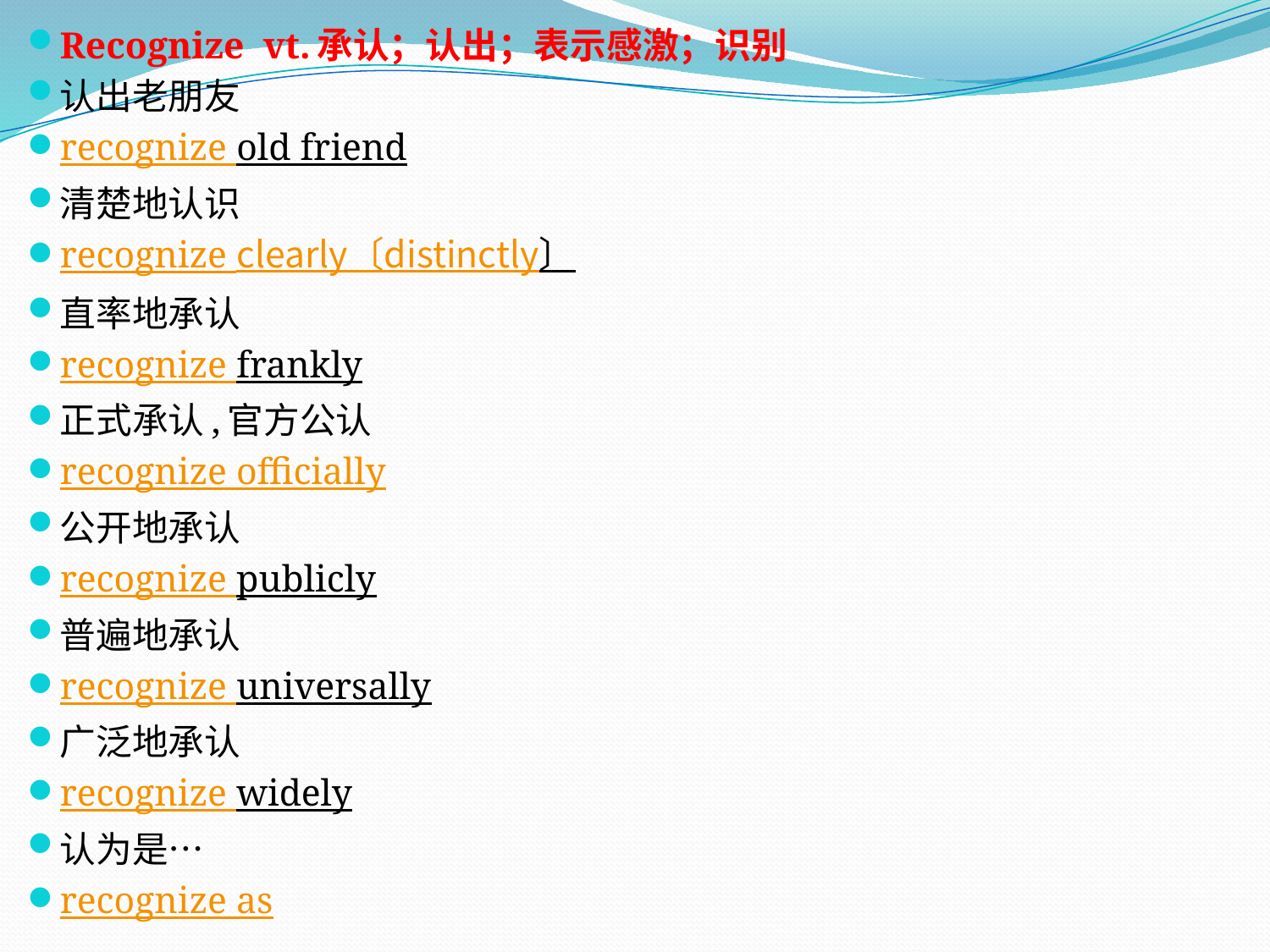

Recognize  vt.承认；认出；表示感激；识别
认出老朋友
recognize old friend
清楚地认识
recognize clearly〔distinctly〕
直率地承认
recognize frankly
正式承认,官方公认
recognize officially
公开地承认
recognize publicly
普遍地承认
recognize universally
广泛地承认
recognize widely
认为是…
recognize as